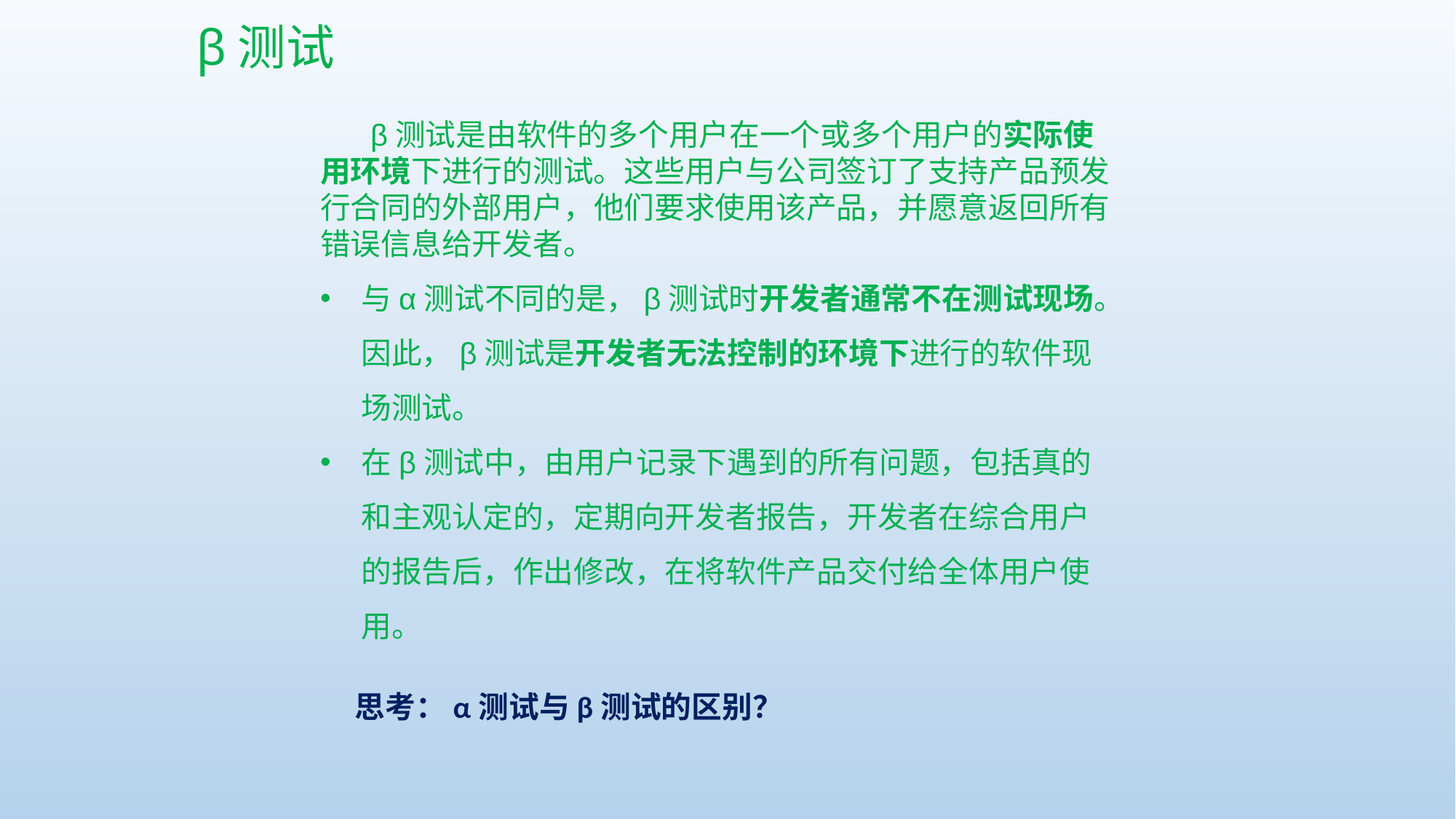

β测试
      β测试是由软件的多个用户在一个或多个用户的实际使用环境下进行的测试。这些用户与公司签订了支持产品预发行合同的外部用户，他们要求使用该产品，并愿意返回所有错误信息给开发者。
与α测试不同的是，β测试时开发者通常不在测试现场。因此，β测试是开发者无法控制的环境下进行的软件现场测试。
在β测试中，由用户记录下遇到的所有问题，包括真的和主观认定的，定期向开发者报告，开发者在综合用户的报告后，作出修改，在将软件产品交付给全体用户使用。
思考：α测试与β测试的区别？